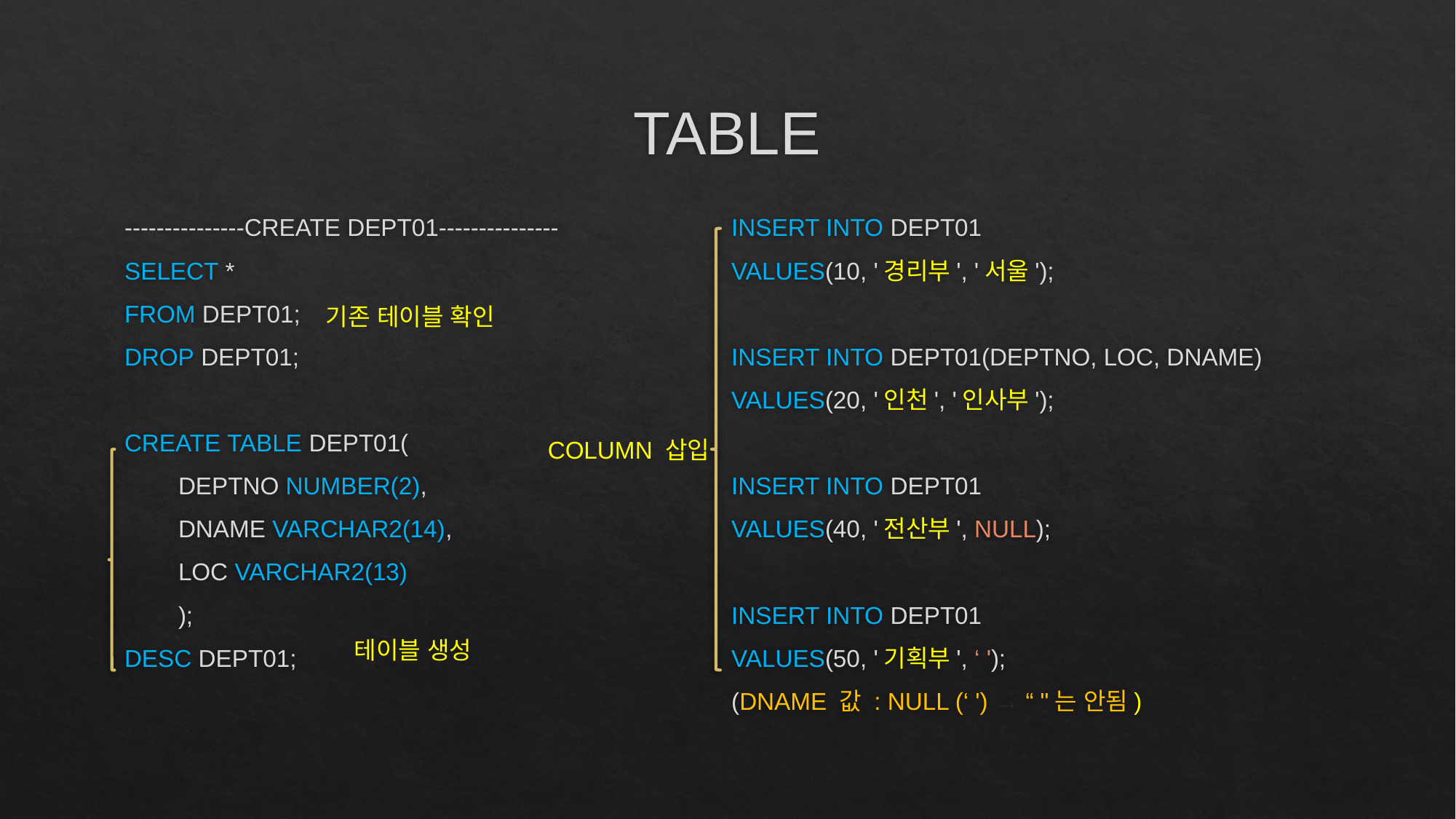

# TABLE
---------------CREATE DEPT01---------------
SELECT *
FROM DEPT01;
DROP DEPT01;

CREATE TABLE DEPT01(
        DEPTNO NUMBER(2),
        DNAME VARCHAR2(14),
        LOC VARCHAR2(13)
        );
DESC DEPT01;

INSERT INTO DEPT01
VALUES(10, '경리부', '서울');

INSERT INTO DEPT01(DEPTNO, LOC, DNAME)
VALUES(20, '인천', '인사부');

INSERT INTO DEPT01
VALUES(40, '전산부', NULL);

INSERT INTO DEPT01
VALUES(50, '기획부', ‘ ');
(DNAME 값 : NULL (‘ ') → “ "는 안됨)

기존 테이블 확인
COLUMN 삽입

테이블 생성